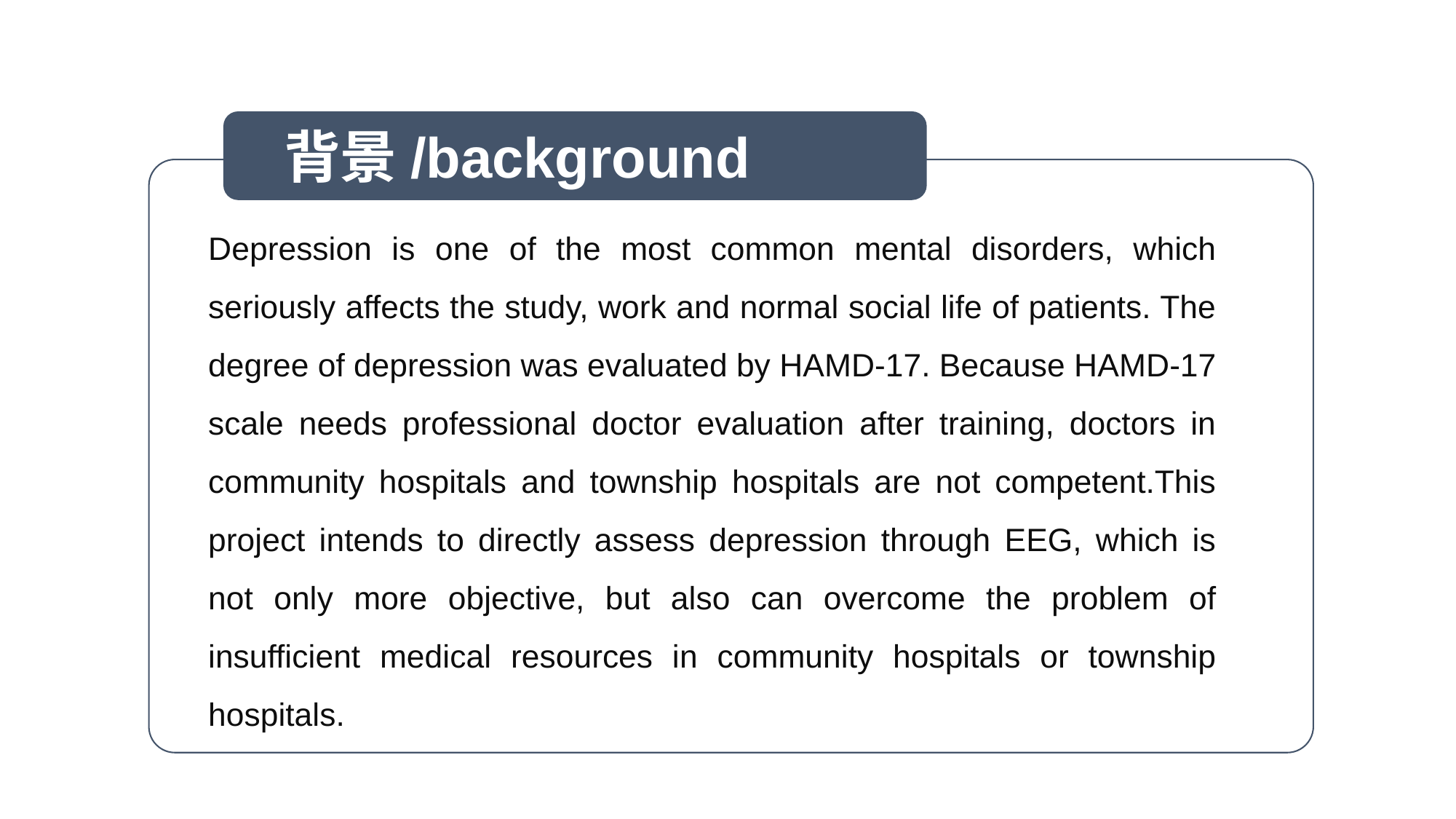

背景/background

Depression is one of the most common mental disorders, which seriously affects the study, work and normal social life of patients. The degree of depression was evaluated by HAMD-17. Because HAMD-17 scale needs professional doctor evaluation after training, doctors in community hospitals and township hospitals are not competent.This project intends to directly assess depression through EEG, which is not only more objective, but also can overcome the problem of insufficient medical resources in community hospitals or township hospitals.